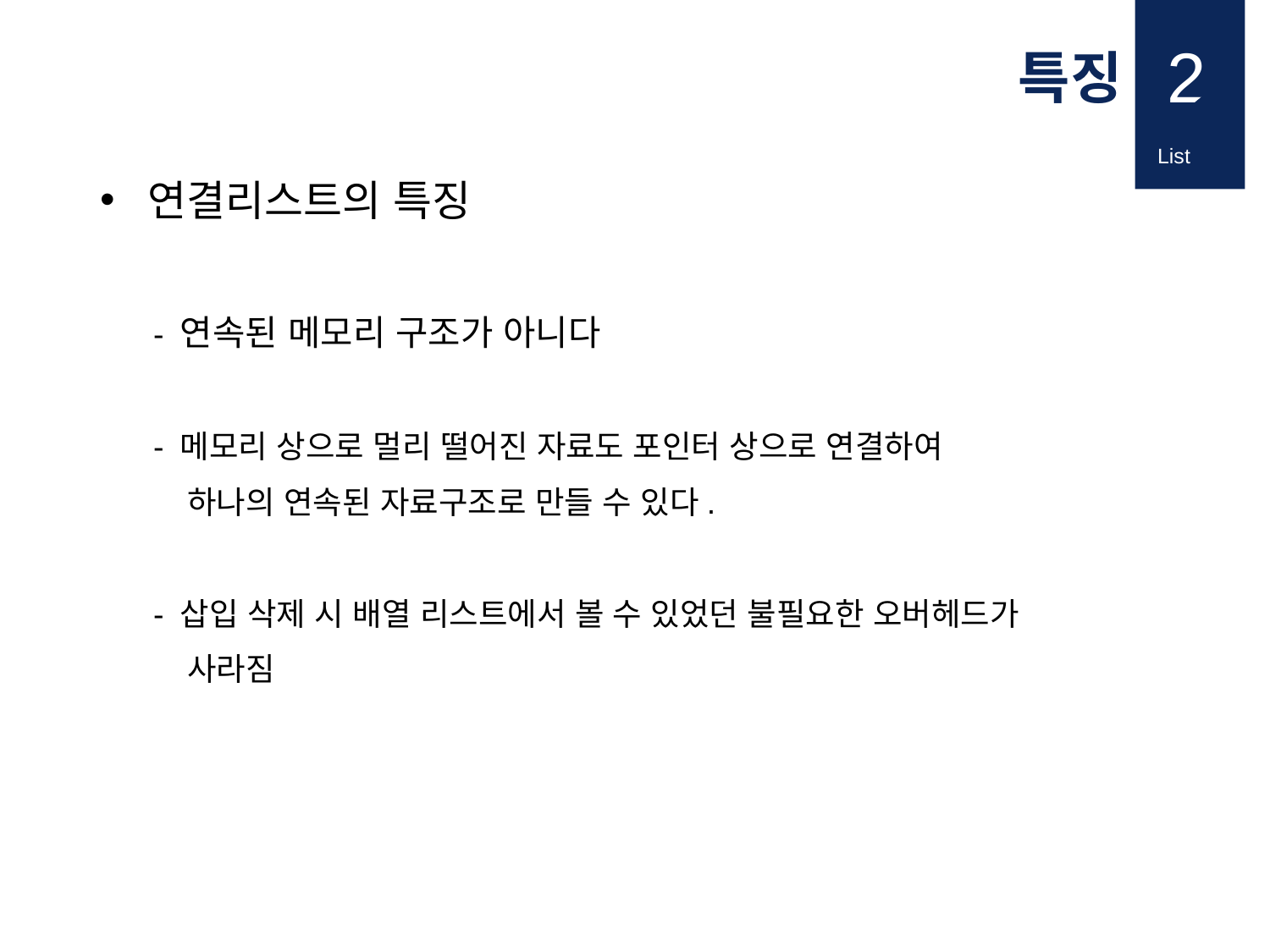

2

특징
List
연결리스트의 특징

      - 연속된 메모리 구조가 아니다

      - 메모리 상으로 멀리 떨어진 자료도 포인터 상으로 연결하여
         하나의 연속된 자료구조로 만들 수 있다.

      - 삽입 삭제 시 배열 리스트에서 볼 수 있었던 불필요한 오버헤드가
         사라짐